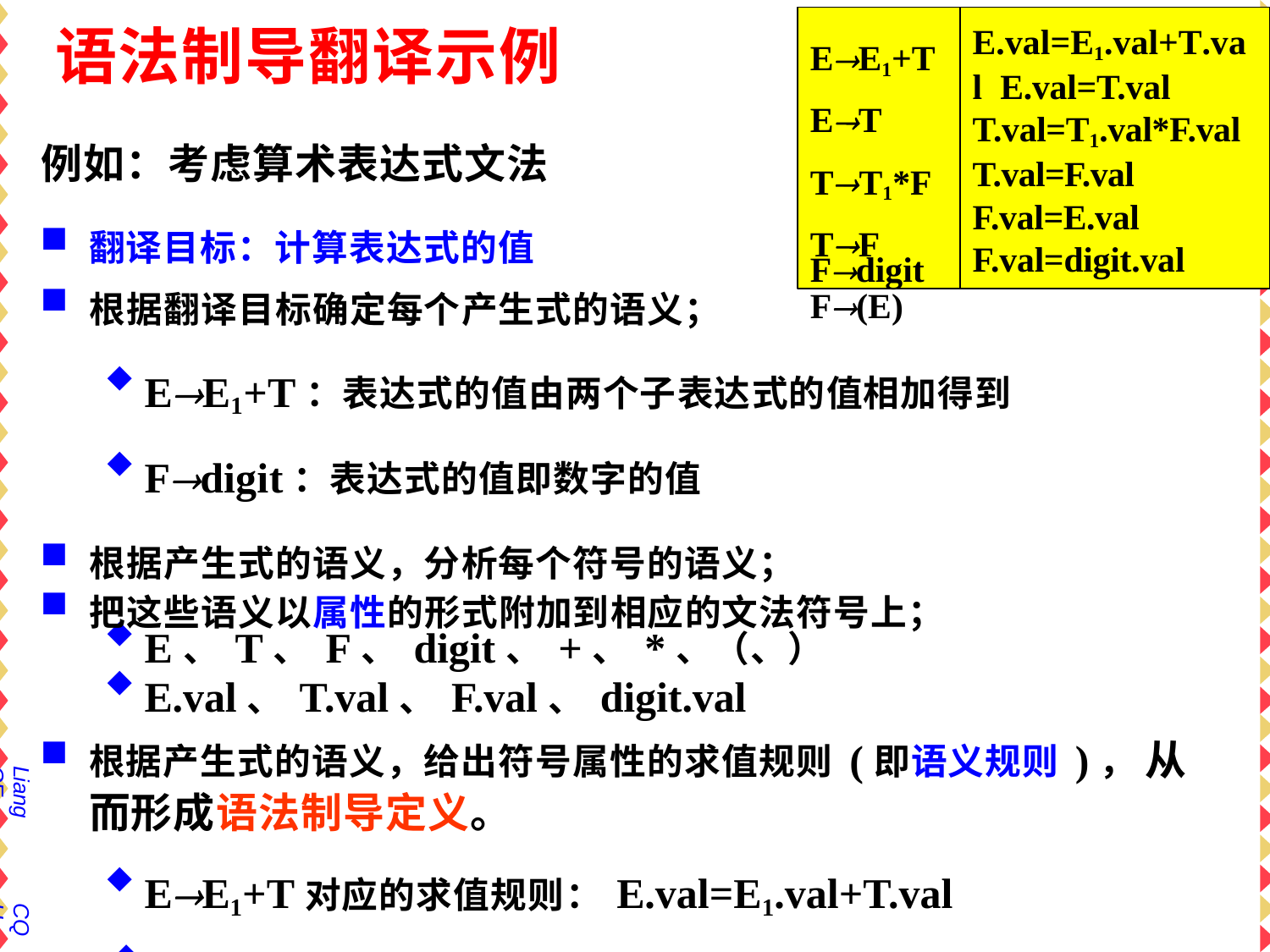

# 语法制导翻译示例
E→E1+T
E→T  T→T1*F  T→F  F→(E)
E.val=E1.val+T.val  E.val=T.val  T.val=T1.val*F.val  T.val=F.val  F.val=E.val  F.val=digit.val
例如：考虑算术表达式文法
翻译目标：计算表达式的值
F→digit
根据翻译目标确定每个产生式的语义；
E→E1+T：表达式的值由两个子表达式的值相加得到
F→digit：表达式的值即数字的值
根据产生式的语义，分析每个符号的语义；
E、T、F、digit、+、*、（、）
把这些语义以属性的形式附加到相应的文法符号上；
E.val、T.val、F.val、digit.val
根据产生式的语义，给出符号属性的求值规则(即语义规则)， 从而形成语法制导定义。
E→E1+T对应的求值规则：E.val=E1.val+T.val
语法制导定义：产生式 语义规则
Liang GE
CQU
5